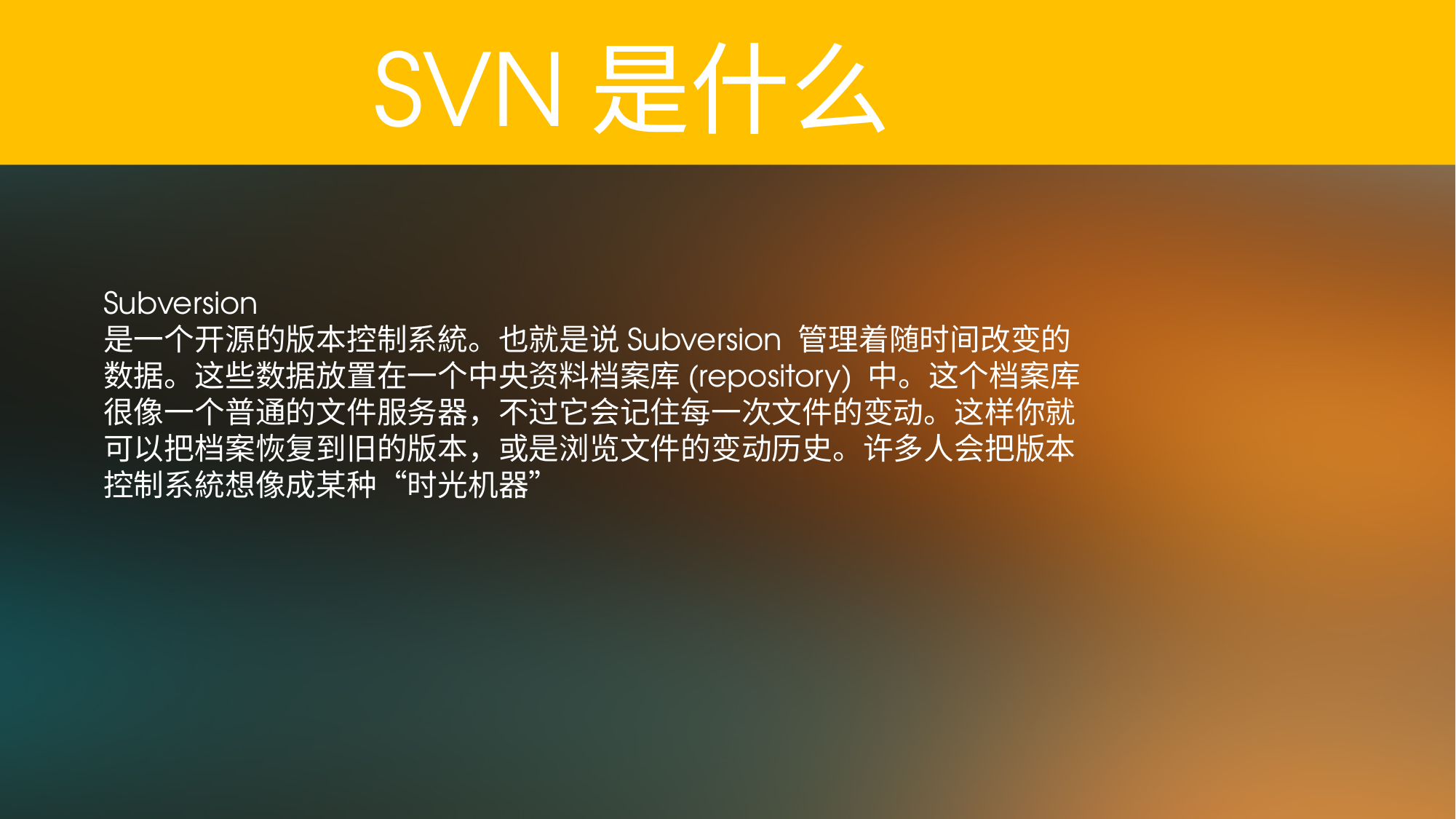

SVN是什么
Subversion
是一个开源的版本控制系統。也就是说Subversion 管理着随时间改变的数据。这些数据放置在一个中央资料档案库(repository) 中。这个档案库很像一个普通的文件服务器，不过它会记住每一次文件的变动。这样你就可以把档案恢复到旧的版本，或是浏览文件的变动历史。许多人会把版本控制系統想像成某种“时光机器”